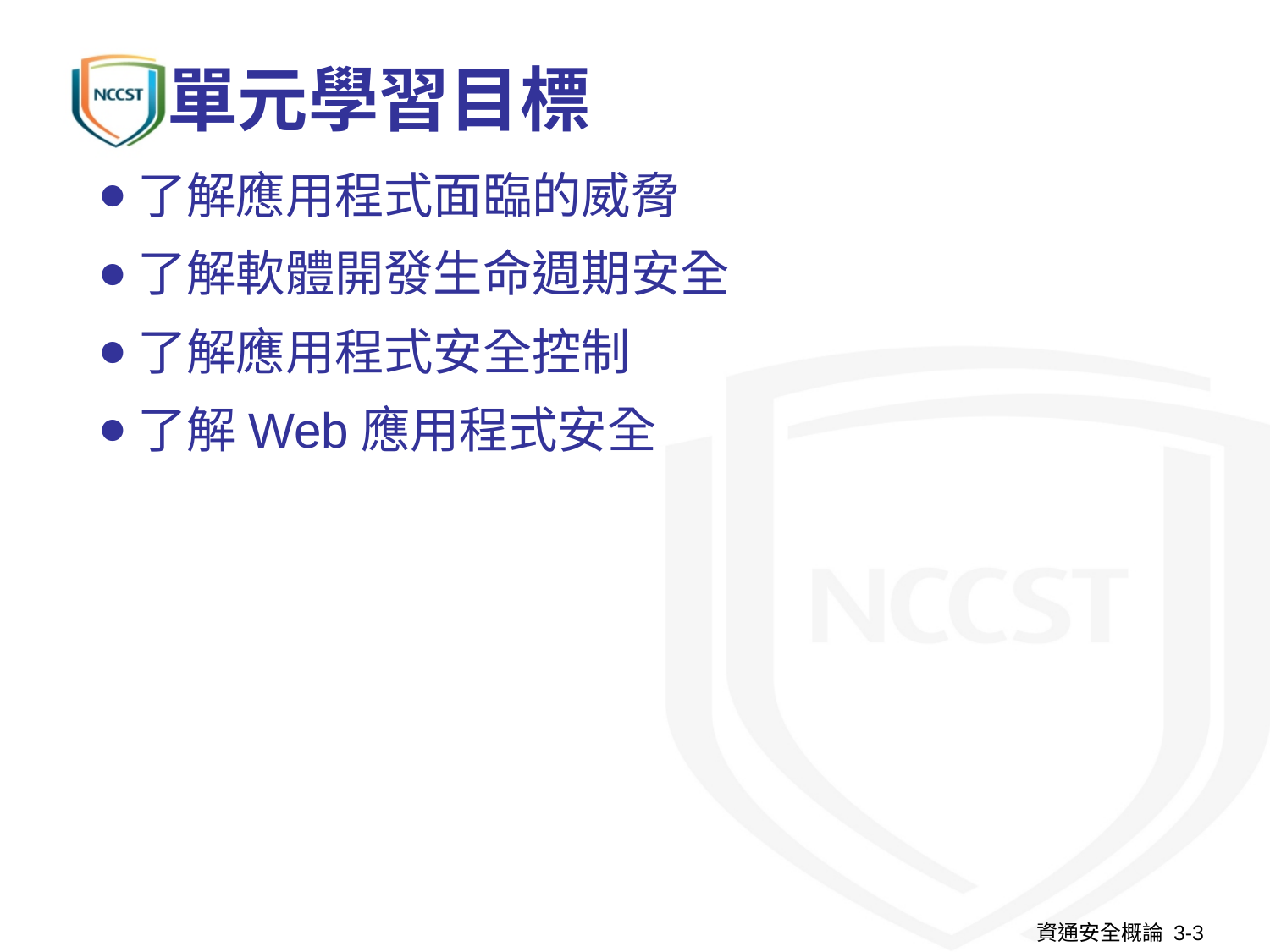

# 單元學習目標
了解應用程式面臨的威脅
了解軟體開發生命週期安全
了解應用程式安全控制
了解Web應用程式安全